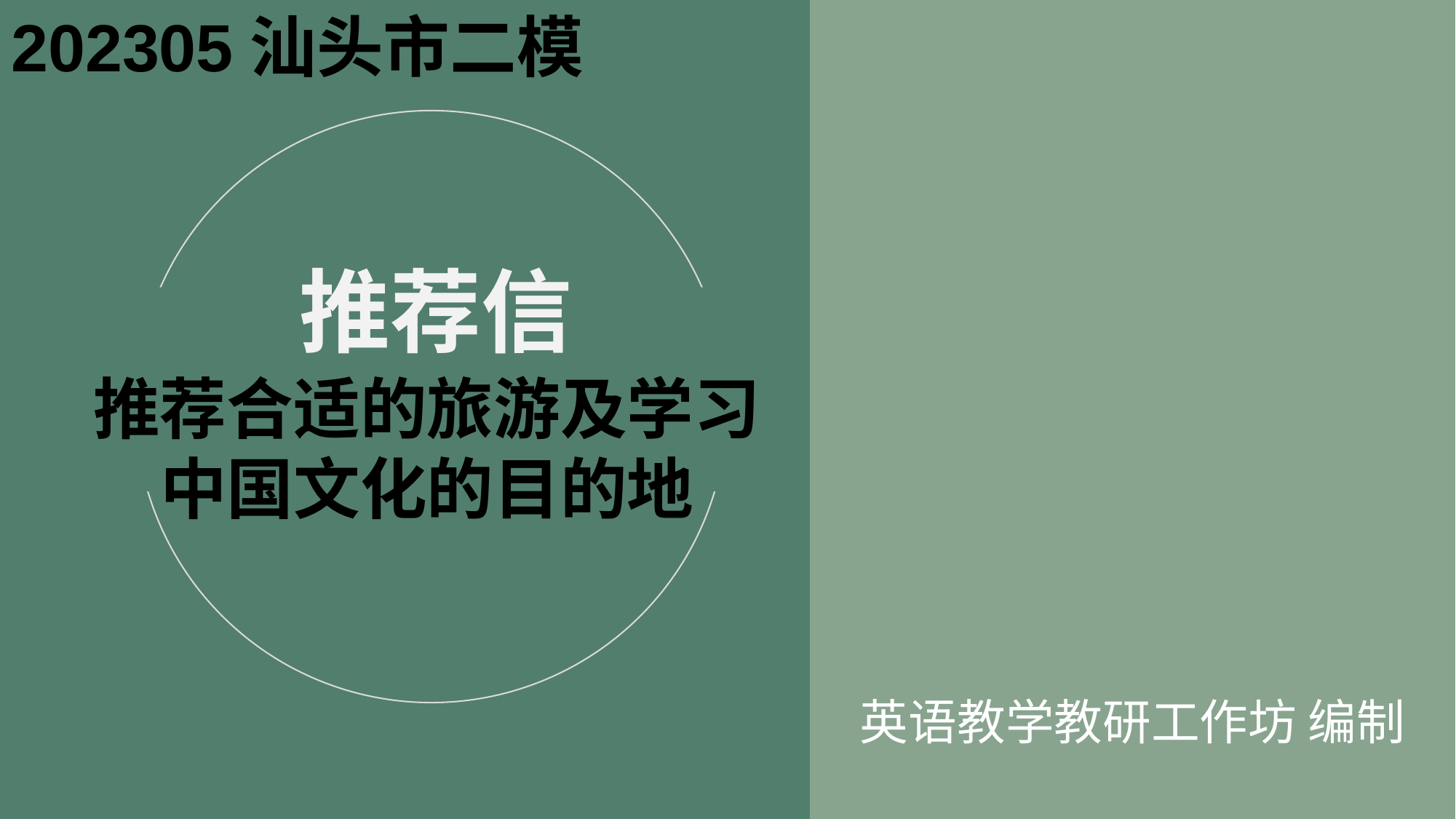

202305汕头市二模

英语教学教研工作坊 编制

推荐信

推荐合适的旅游及学习
中国文化的目的地